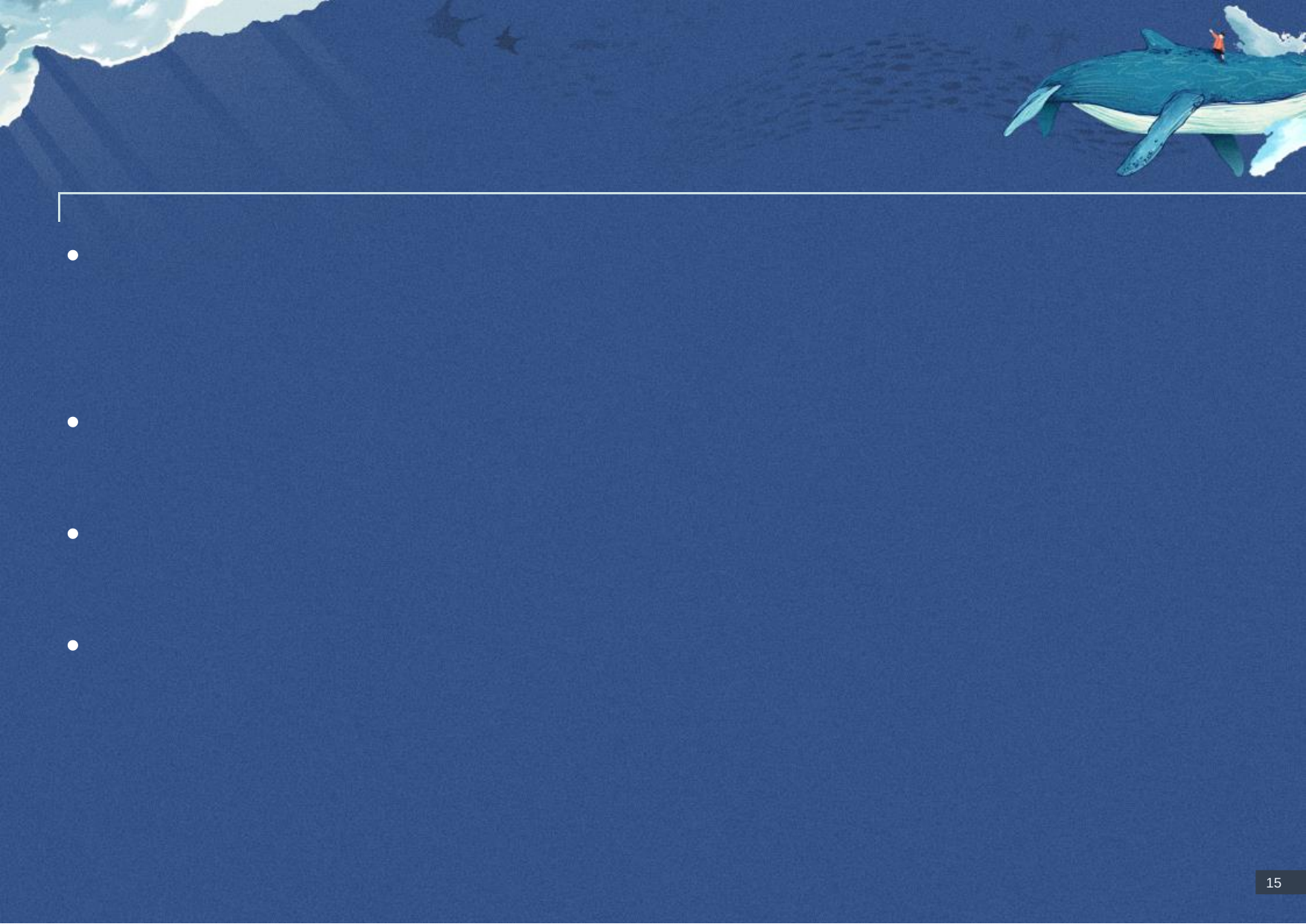

# 프로젝트 수행 후기

영상 처리, 세그멘테이션, 대시보드 제작 등의 경험이 거의 없었기 때문에 기본적인 기능 구현에 어려움 발생

2주의 짧은 기간

출퇴근 시간대의 대중교통

ChatGPT를 활용하여 많은 문제를 해결
15